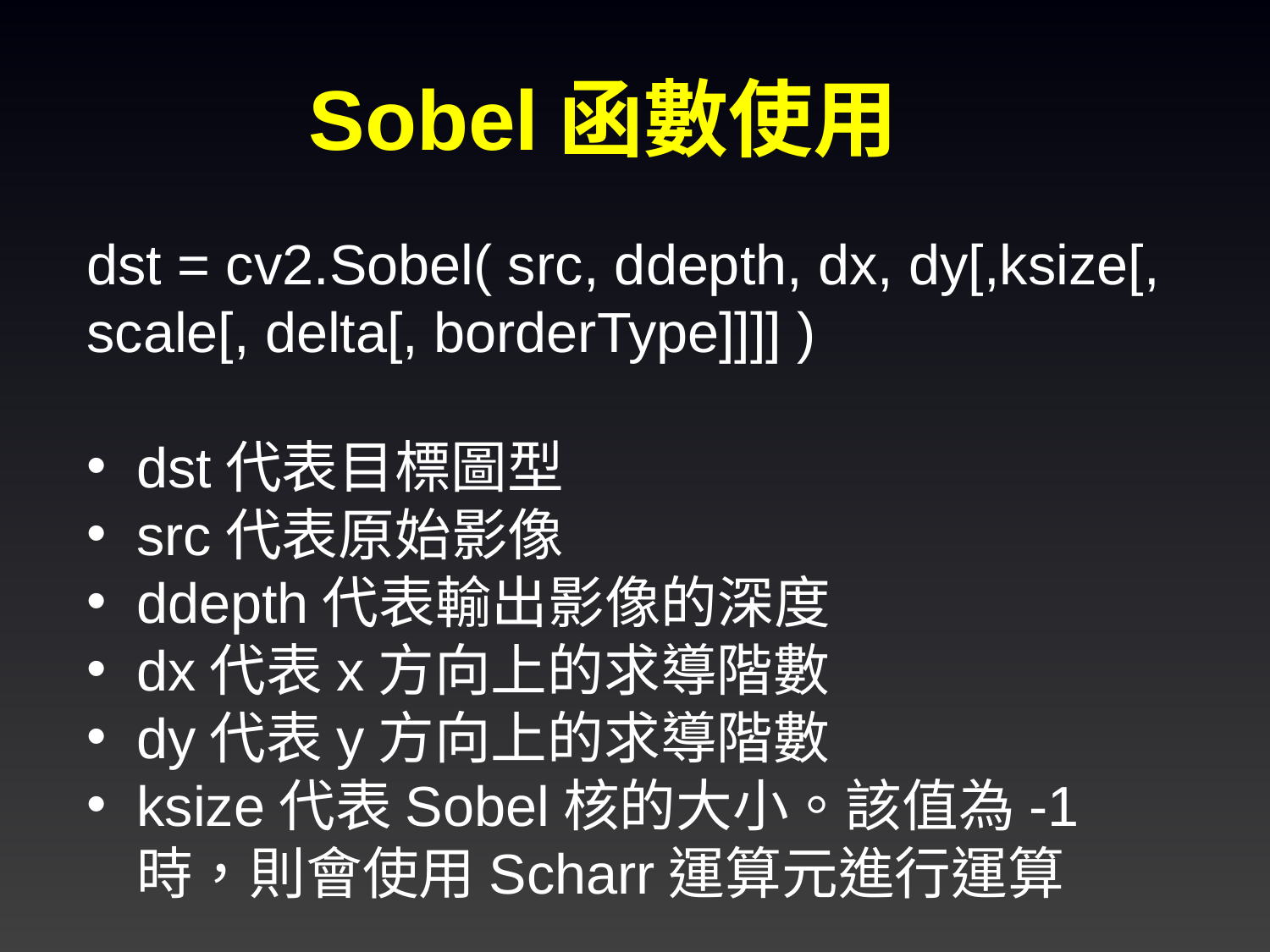

Sobel函數使用
dst = cv2.Sobel( src, ddepth, dx, dy[,ksize[, scale[, delta[, borderType]]]] )

dst代表目標圖型
src代表原始影像
ddepth代表輸出影像的深度
dx代表x方向上的求導階數
dy代表y方向上的求導階數
ksize代表Sobel核的大小。該值為-1時，則會使用Scharr運算元進行運算